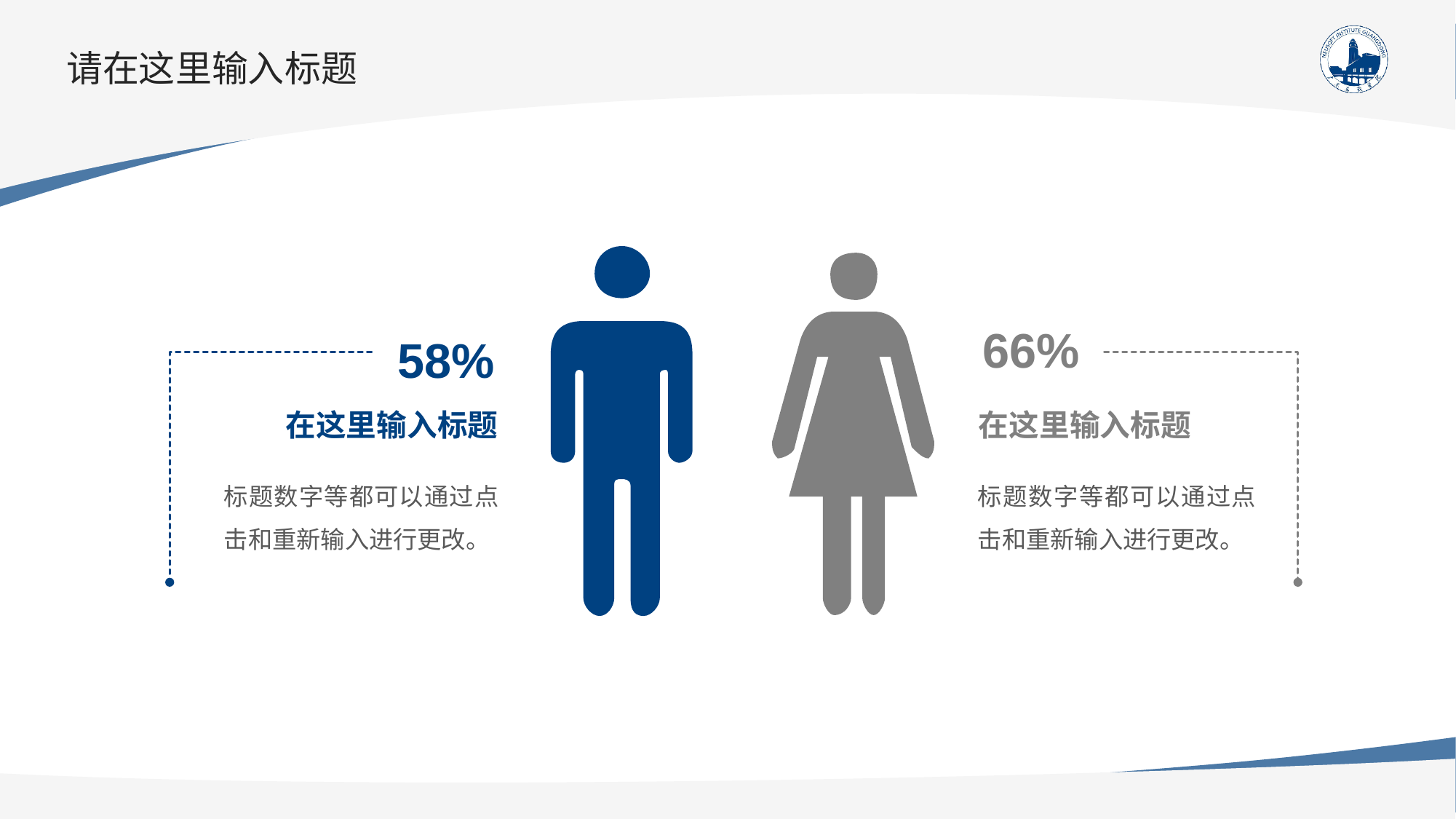

# 请在这里输入标题

66%
58%

在这里输入标题
在这里输入标题
标题数字等都可以通过点击和重新输入进行更改。
标题数字等都可以通过点击和重新输入进行更改。